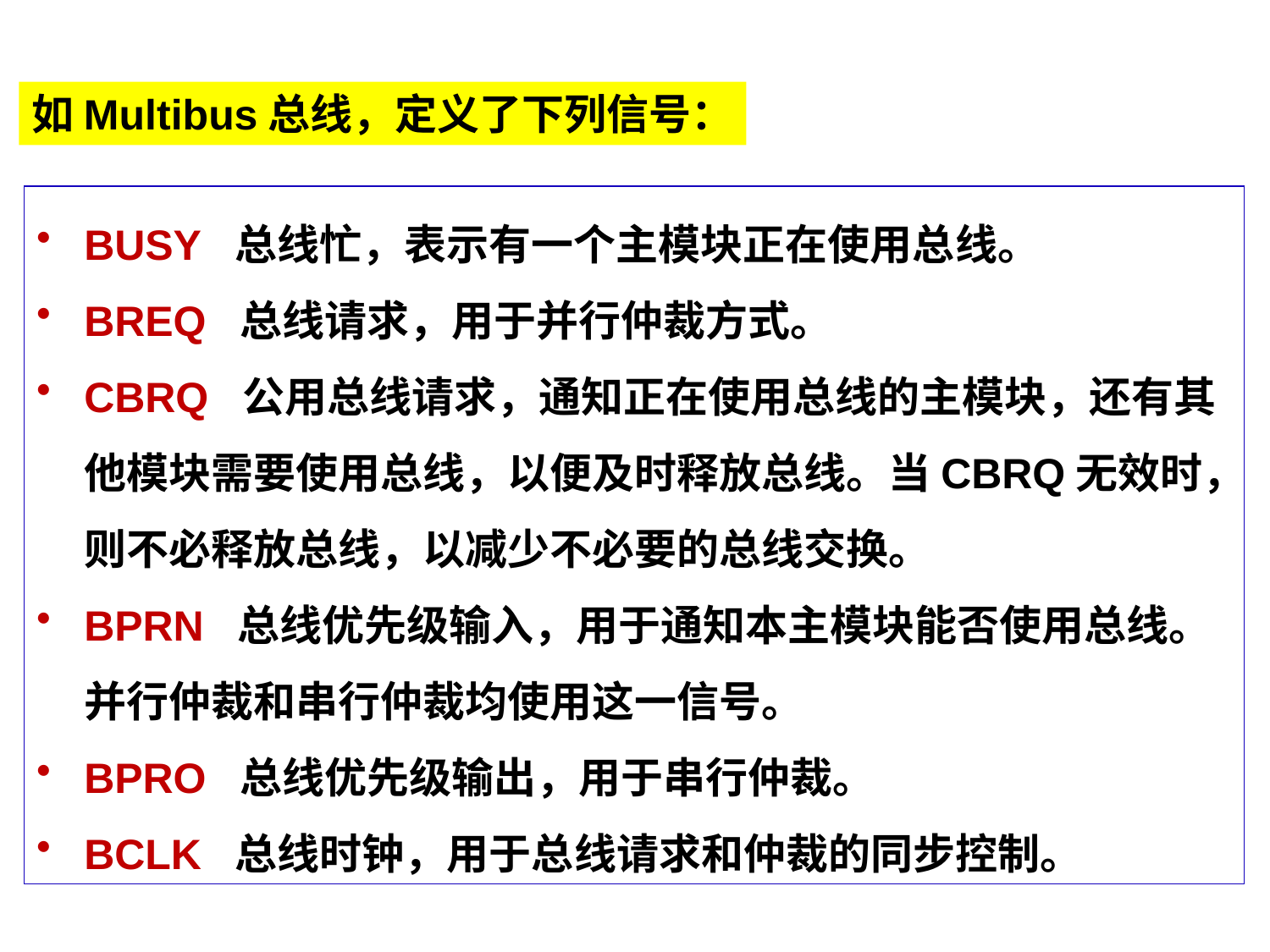

如Multibus总线，定义了下列信号：
BUSY  总线忙，表示有一个主模块正在使用总线。
BREQ  总线请求，用于并行仲裁方式。
CBRQ  公用总线请求，通知正在使用总线的主模块，还有其他模块需要使用总线，以便及时释放总线。当CBRQ无效时，则不必释放总线，以减少不必要的总线交换。
BPRN  总线优先级输入，用于通知本主模块能否使用总线。并行仲裁和串行仲裁均使用这一信号。
BPRO  总线优先级输出，用于串行仲裁。
BCLK  总线时钟，用于总线请求和仲裁的同步控制。
160